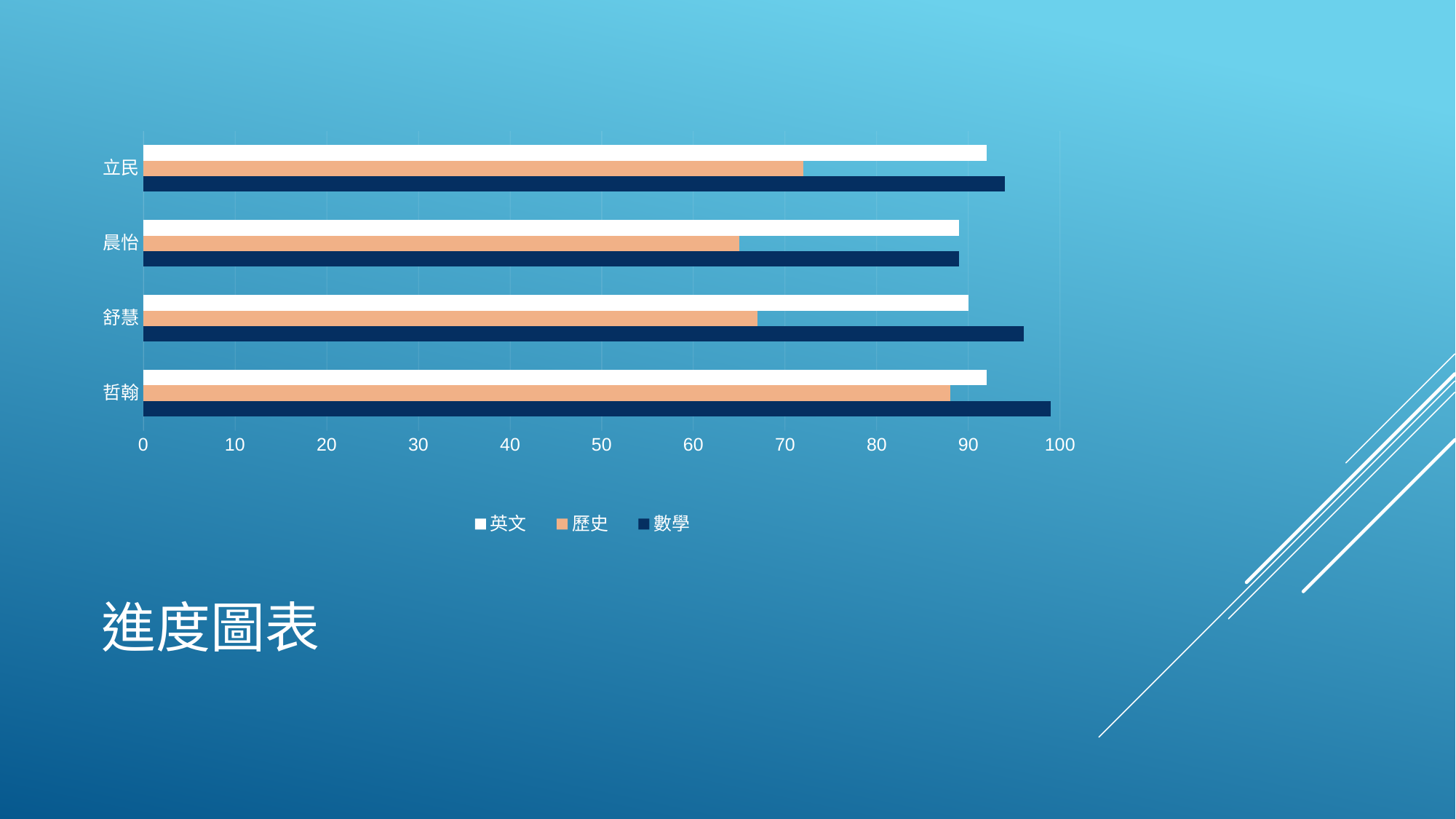

### Chart

| Category | 數學 | 歷史 | 英文 |
|---|---|---|---|
| 哲翰 | 99.0 | 88.0 | 92.0 |
| 舒慧 | 96.0 | 67.0 | 90.0 |
| 晨怡 | 89.0 | 65.0 | 89.0 |
| 立民 | 94.0 | 72.0 | 92.0 |
# 進度圖表